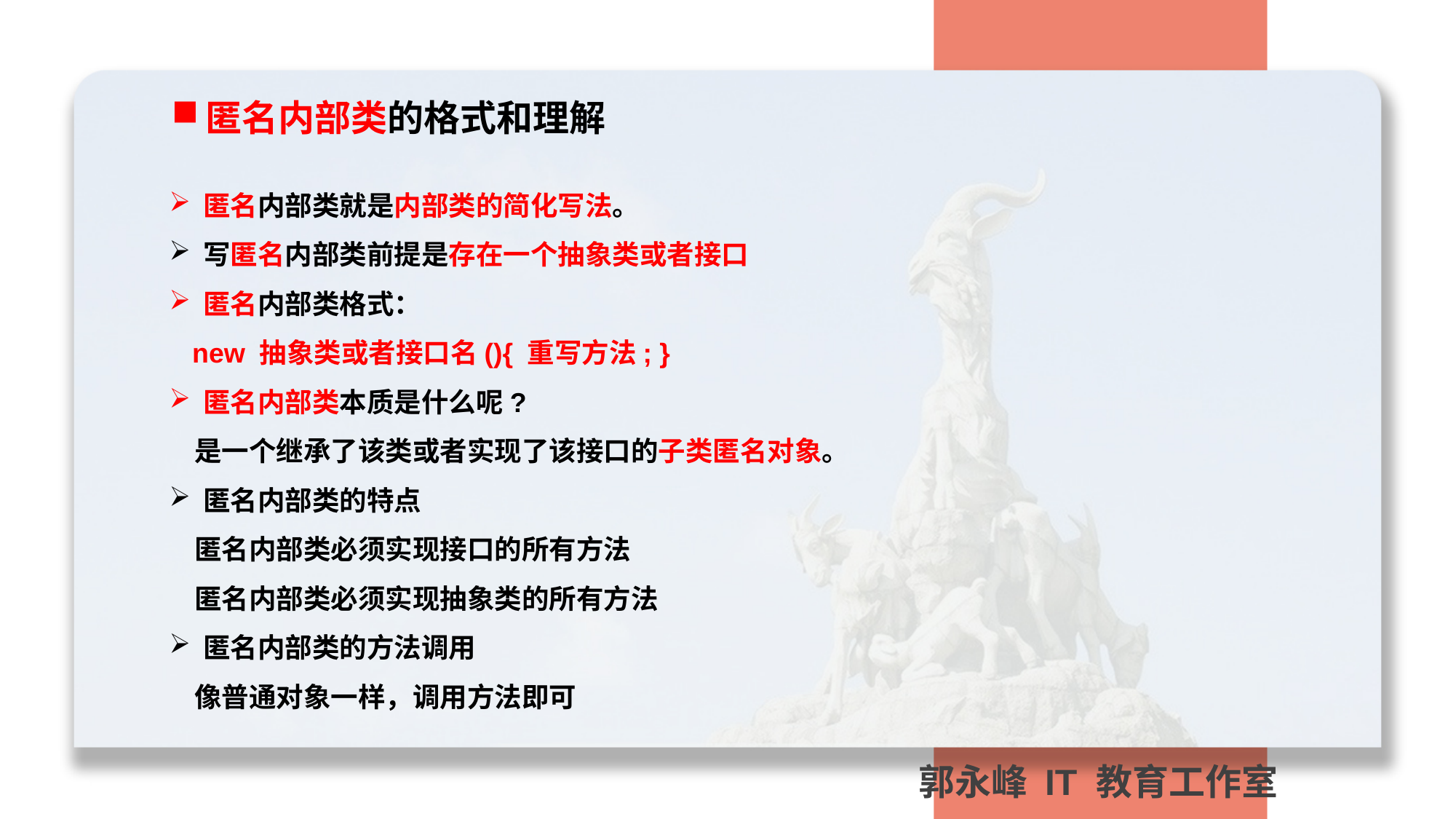

匿名内部类的格式和理解
匿名内部类就是内部类的简化写法。
写匿名内部类前提是存在一个抽象类或者接口
匿名内部类格式：
   new 抽象类或者接口名(){ 重写方法; }
匿名内部类本质是什么呢?
   是一个继承了该类或者实现了该接口的子类匿名对象。
匿名内部类的特点
   匿名内部类必须实现接口的所有方法
   匿名内部类必须实现抽象类的所有方法
匿名内部类的方法调用
   像普通对象一样，调用方法即可